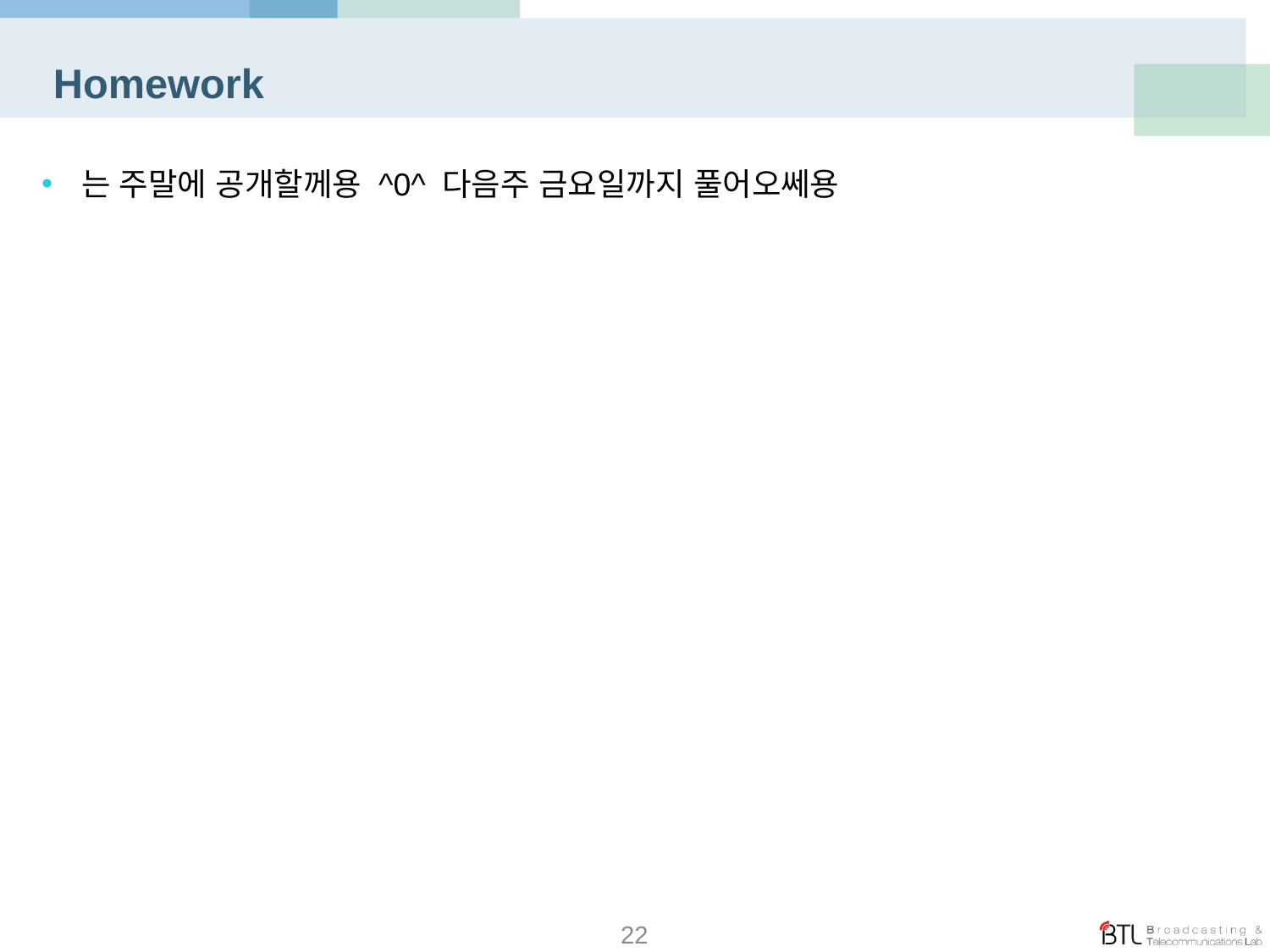

# Homework

는 주말에 공개할께용 ^0^ 다음주 금요일까지 풀어오쎄용
22